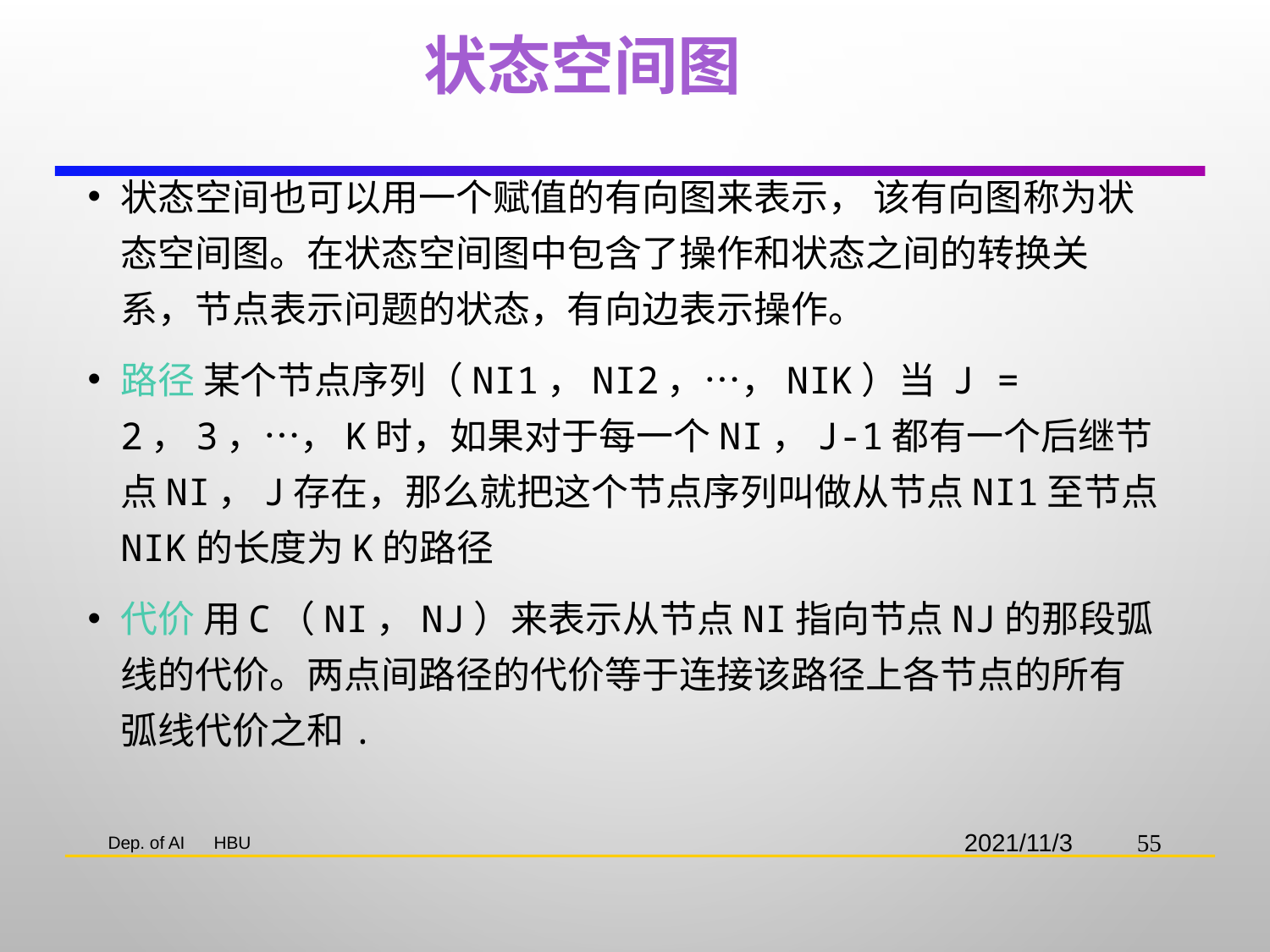

# 状态空间图
状态空间也可以用一个赋值的有向图来表示， 该有向图称为状态空间图。在状态空间图中包含了操作和状态之间的转换关系，节点表示问题的状态，有向边表示操作。
路径 某个节点序列（ni1，ni2，…，nik）当 j = 2，3，…，k时，如果对于每一个ni，j-1都有一个后继节点ni，j存在，那么就把这个节点序列叫做从节点ni1至节点nik的长度为k的路径
代价 用c（ni，nj）来表示从节点ni指向节点nj的那段弧线的代价。两点间路径的代价等于连接该路径上各节点的所有弧线代价之和.
Dep. of AI      HBU
2021/11/3
55